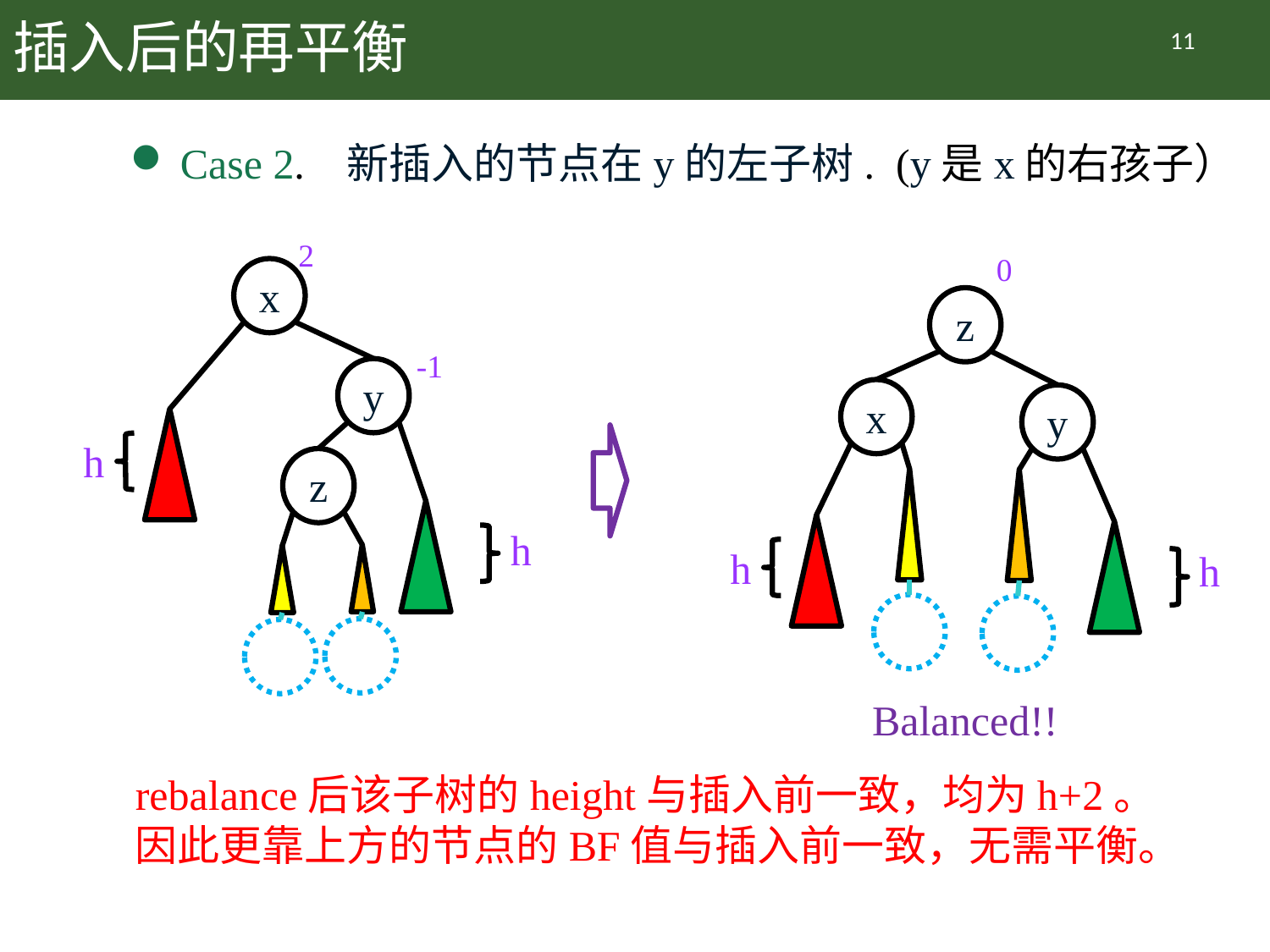

# 插入后的再平衡
11
Case 2.   新插入的节点在y的左子树.  (y是x的右孩子）
2
x
-1
y

h

z

h

0
z
x
y

h
h

Balanced!!
rebalance后该子树的height与插入前一致，均为h+2。
因此更靠上方的节点的BF值与插入前一致，无需平衡。